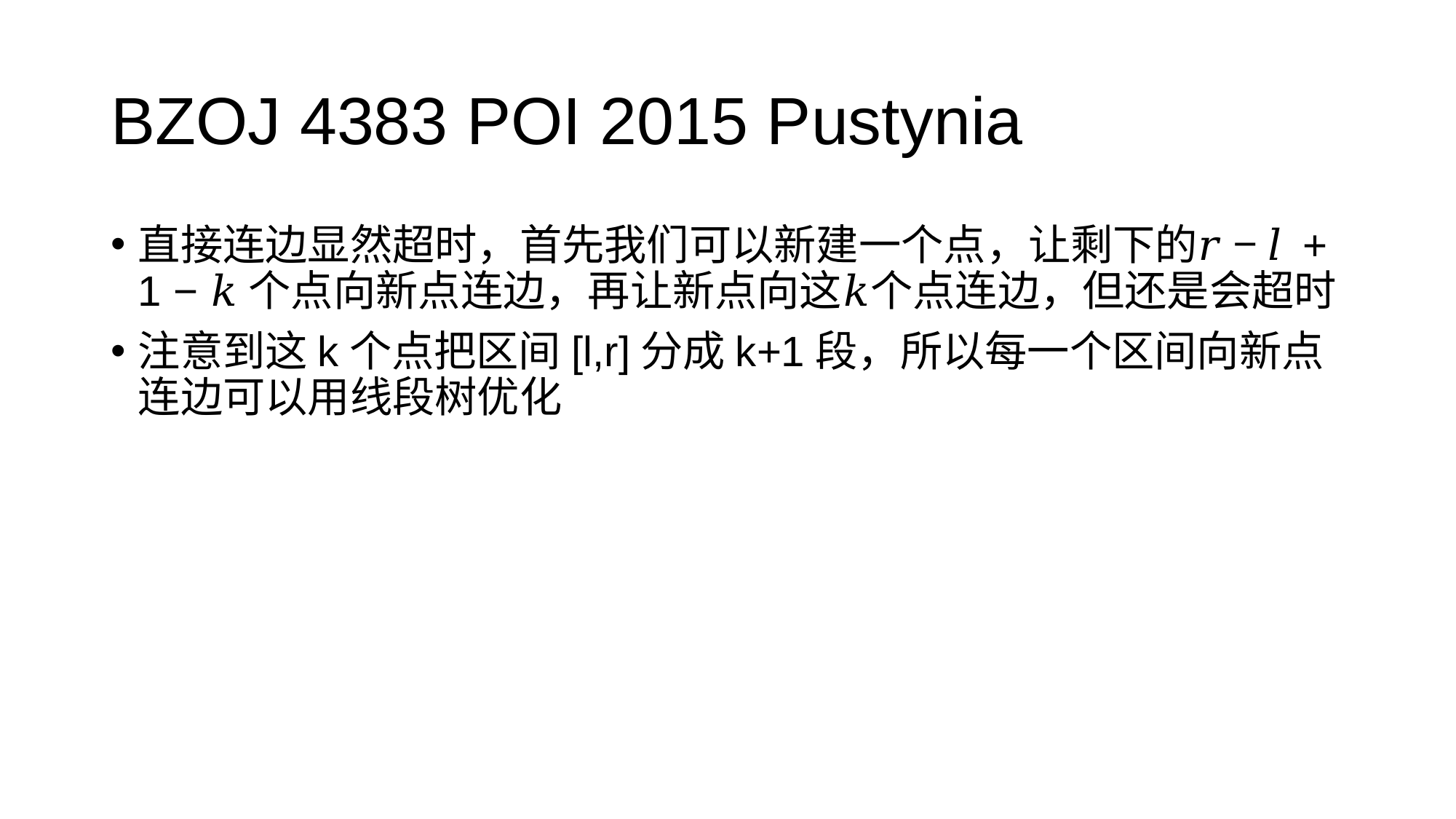

# BZOJ 4383 POI 2015 Pustynia
直接连边显然超时，首先我们可以新建一个点，让剩下的𝑟 − 𝑙 + 1 − 𝑘个点向新点连边，再让新点向这𝑘个点连边，但还是会超时
注意到这k个点把区间[l,r]分成k+1段，所以每一个区间向新点连边可以用线段树优化